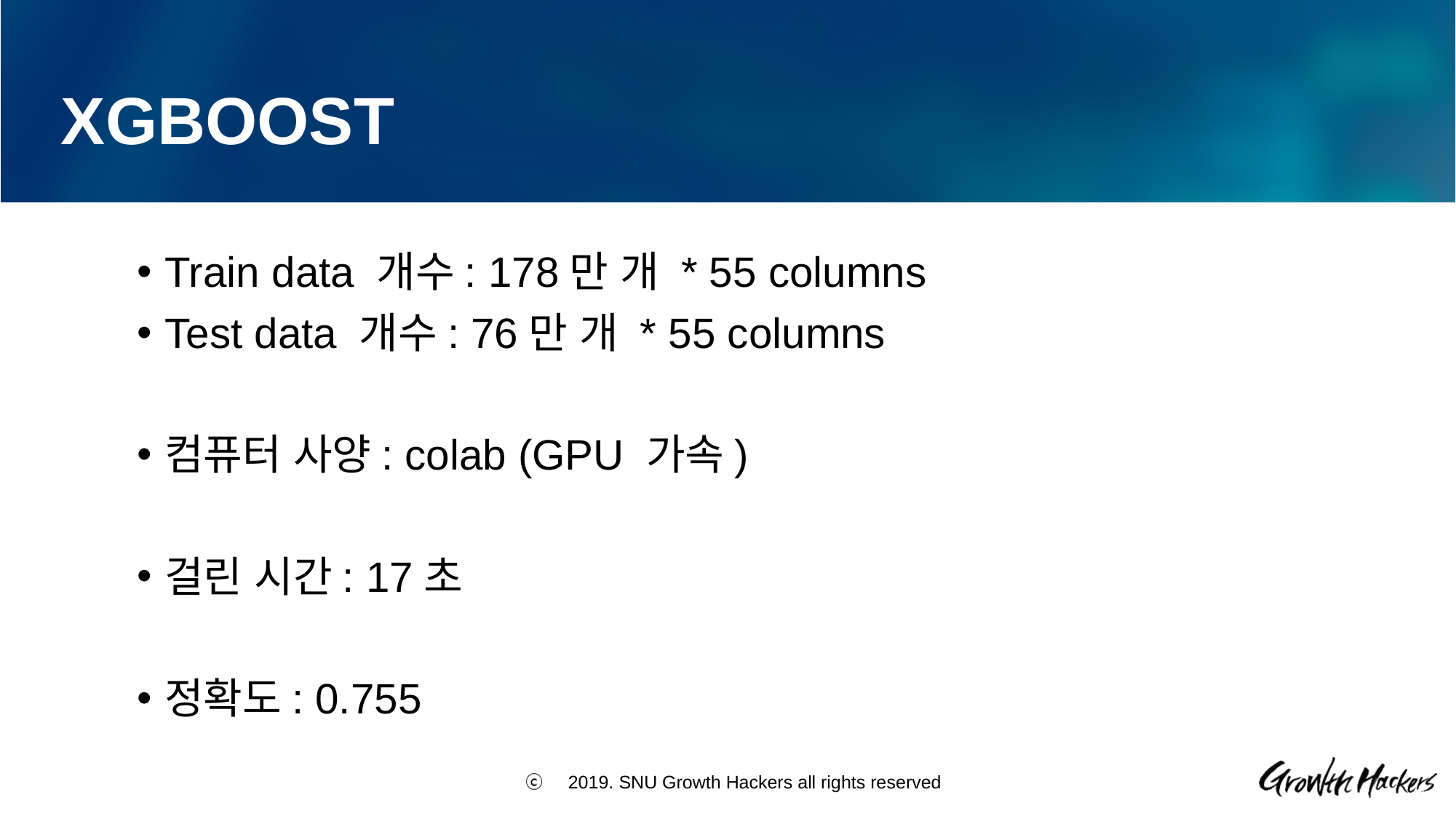

# XGBOOST
Train data 개수: 178만 개 * 55 columns
Test data 개수: 76만 개 * 55 columns

컴퓨터 사양: colab (GPU 가속)

걸린 시간: 17초

정확도: 0.755